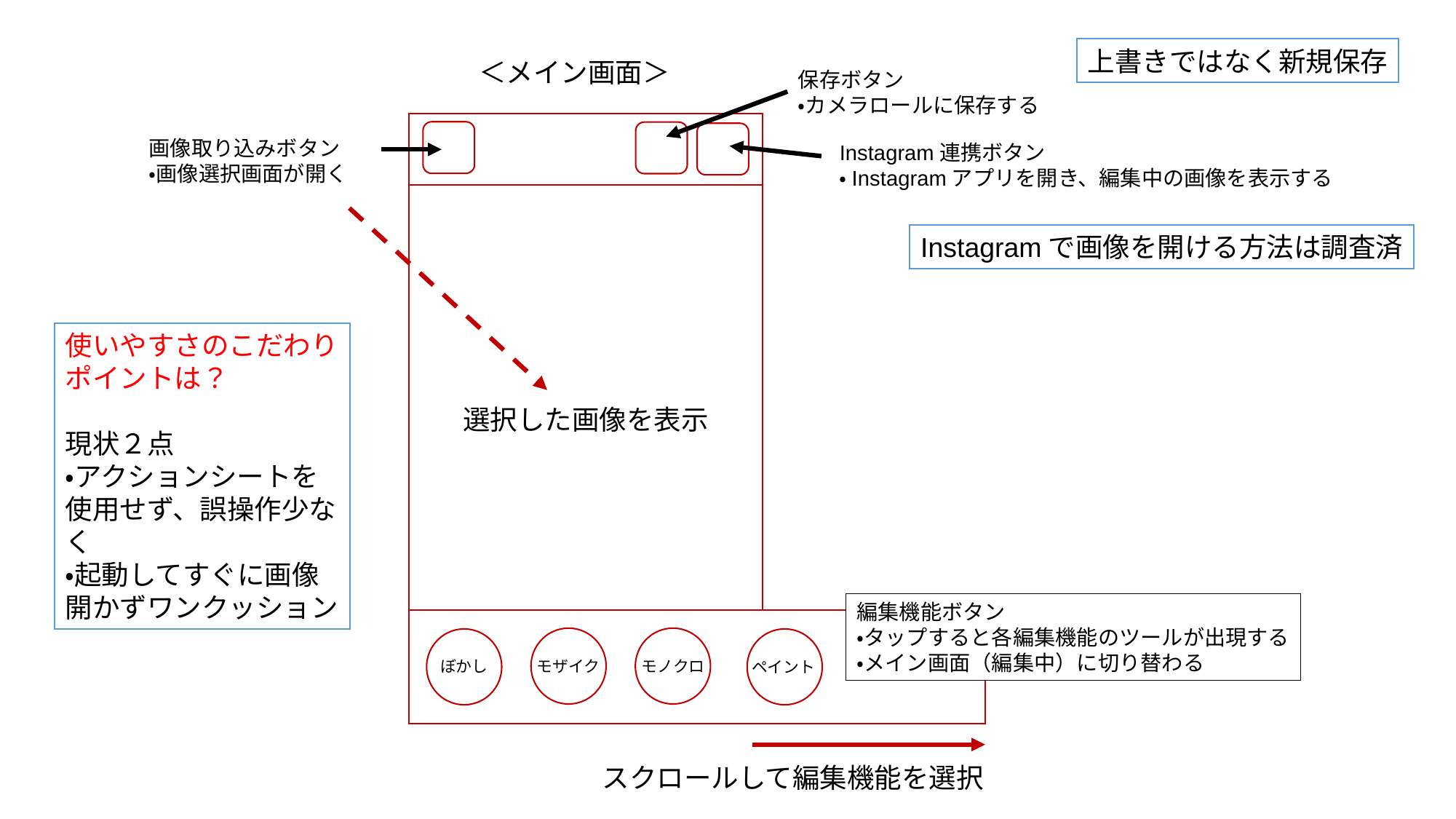

上書きではなく新規保存
＜メイン画面＞
保存ボタン
・カメラロールに保存する
選択した画像を表示

画像取り込みボタン
・画像選択画面が開く
Instagram連携ボタン
・Instagramアプリを開き、編集中の画像を表示する
Instagramで画像を開ける方法は調査済
使いやすさのこだわりポイントは？

現状２点
・アクションシートを使用せず、誤操作少なく
・起動してすぐに画像開かずワンクッション
編集機能ボタン
・タップすると各編集機能のツールが出現する
・メイン画面（編集中）に切り替わる

ぼかし
モザイク
モノクロ
ペイント
スクロールして編集機能を選択